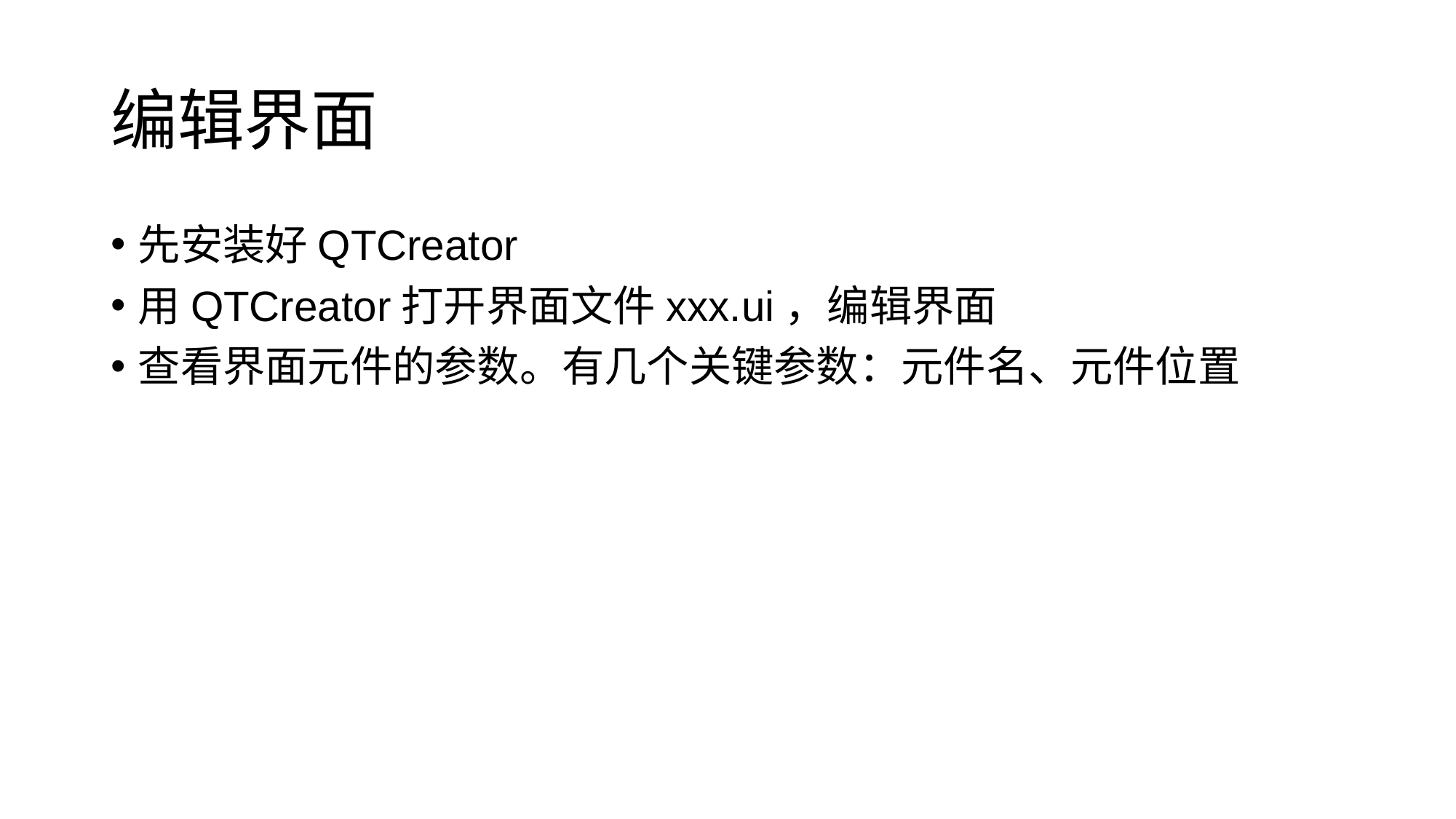

# 编辑界面
先安装好QTCreator
用QTCreator打开界面文件xxx.ui，编辑界面
查看界面元件的参数。有几个关键参数：元件名、元件位置